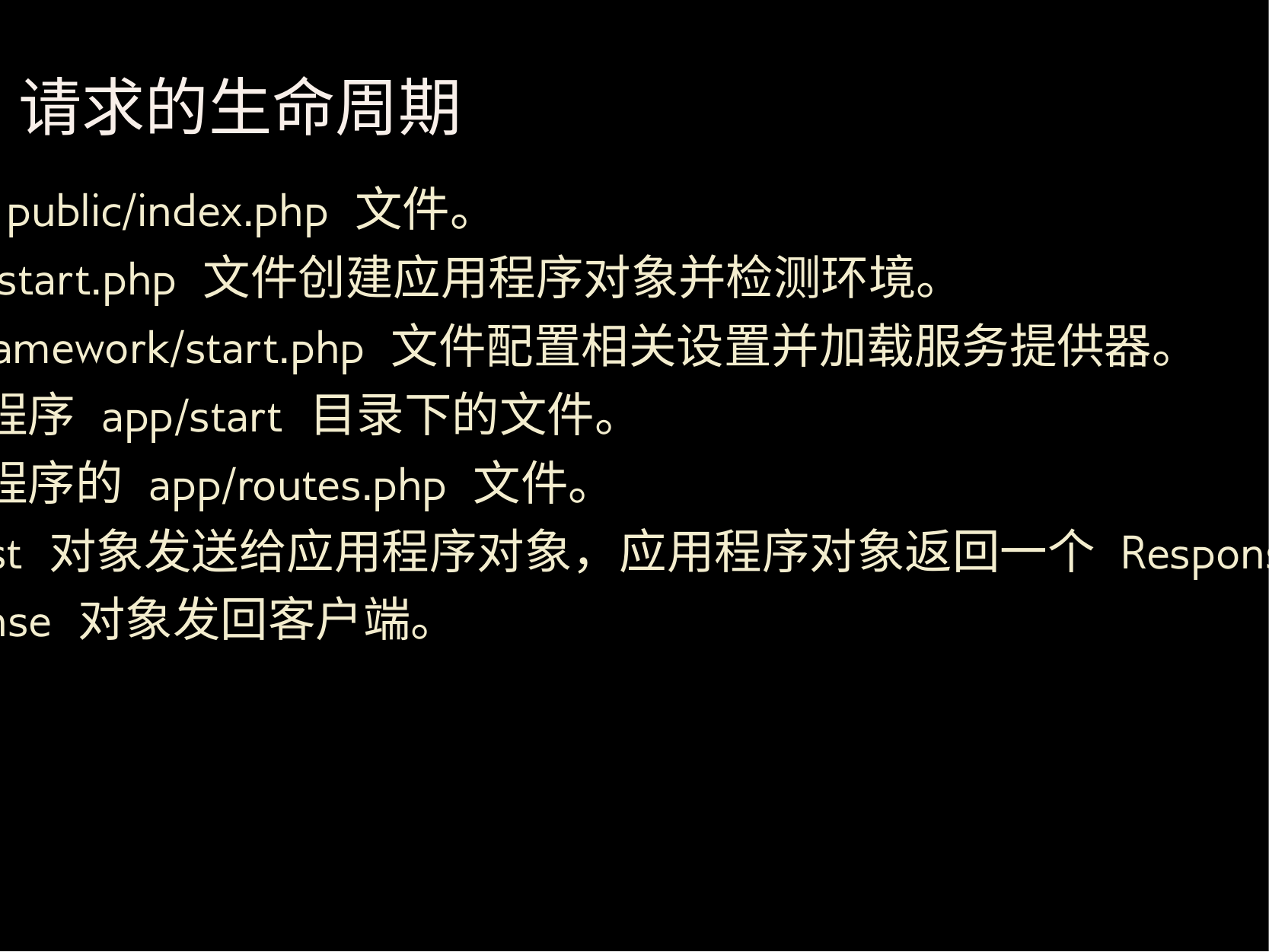

请求的生命周期

请求进入 public/index.php 文件。
bootstrap/start.php 文件创建应用程序对象并检测环境。
内部的 framework/start.php 文件配置相关设置并加载服务提供器。
加载应用程序 app/start 目录下的文件。
加载应用程序的 app/routes.php 文件。
将 Request 对象发送给应用程序对象，应用程序对象返回一个 Response 对象。
将 Response 对象发回客户端。